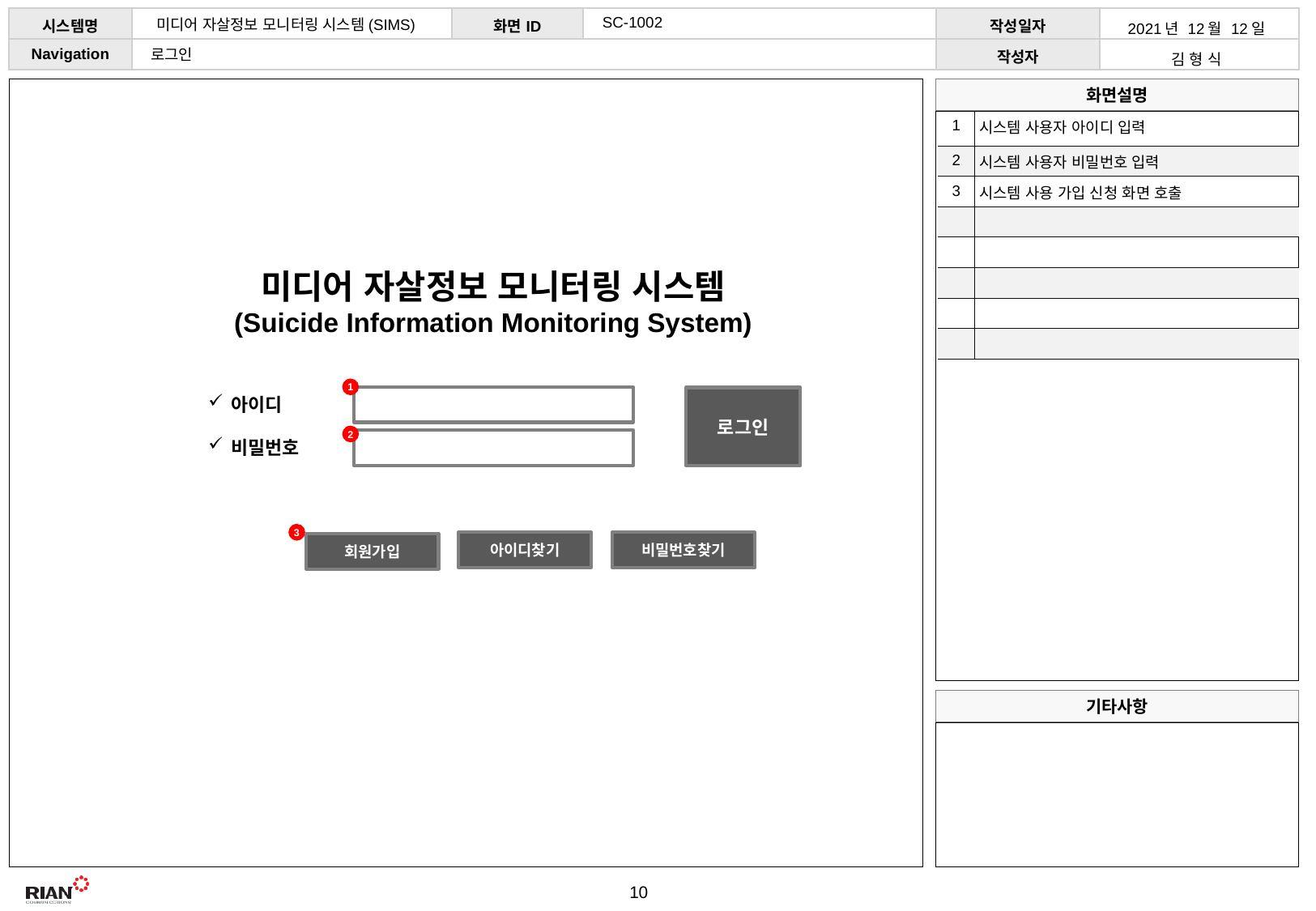

SC-1002
미디어 자살정보 모니터링 시스템(SIMS)
| 2021년 12월 12일 |
| --- |
| 김 형 식 |
로그인
| 1 | 시스템 사용자 아이디 입력 |
| --- | --- |
| 2 | 시스템 사용자 비밀번호 입력 |
| 3 | 시스템 사용 가입 신청 화면 호출 |
|  |  |
|  |  |
|  |  |
|  |  |
|  |  |
미디어 자살정보 모니터링 시스템
(Suicide Information Monitoring System)
1
아이디

로그인

비밀번호
2
3
비밀번호찾기
아이디찾기
회원가입